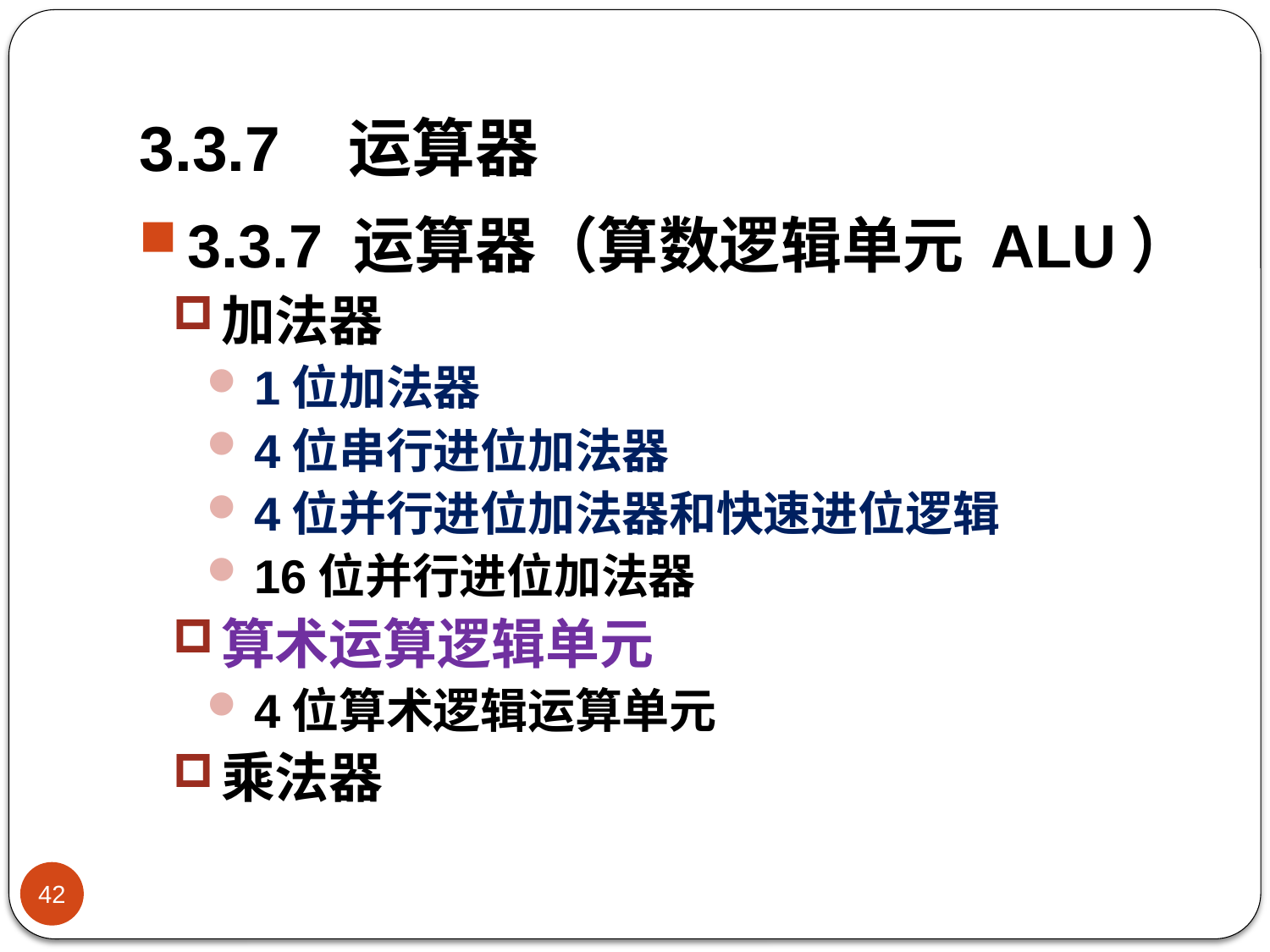

# 3.3.7   运算器
3.3.7 运算器（算数逻辑单元 ALU）
加法器
1位加法器
4位串行进位加法器
4位并行进位加法器和快速进位逻辑
16位并行进位加法器
算术运算逻辑单元
4位算术逻辑运算单元
乘法器
42